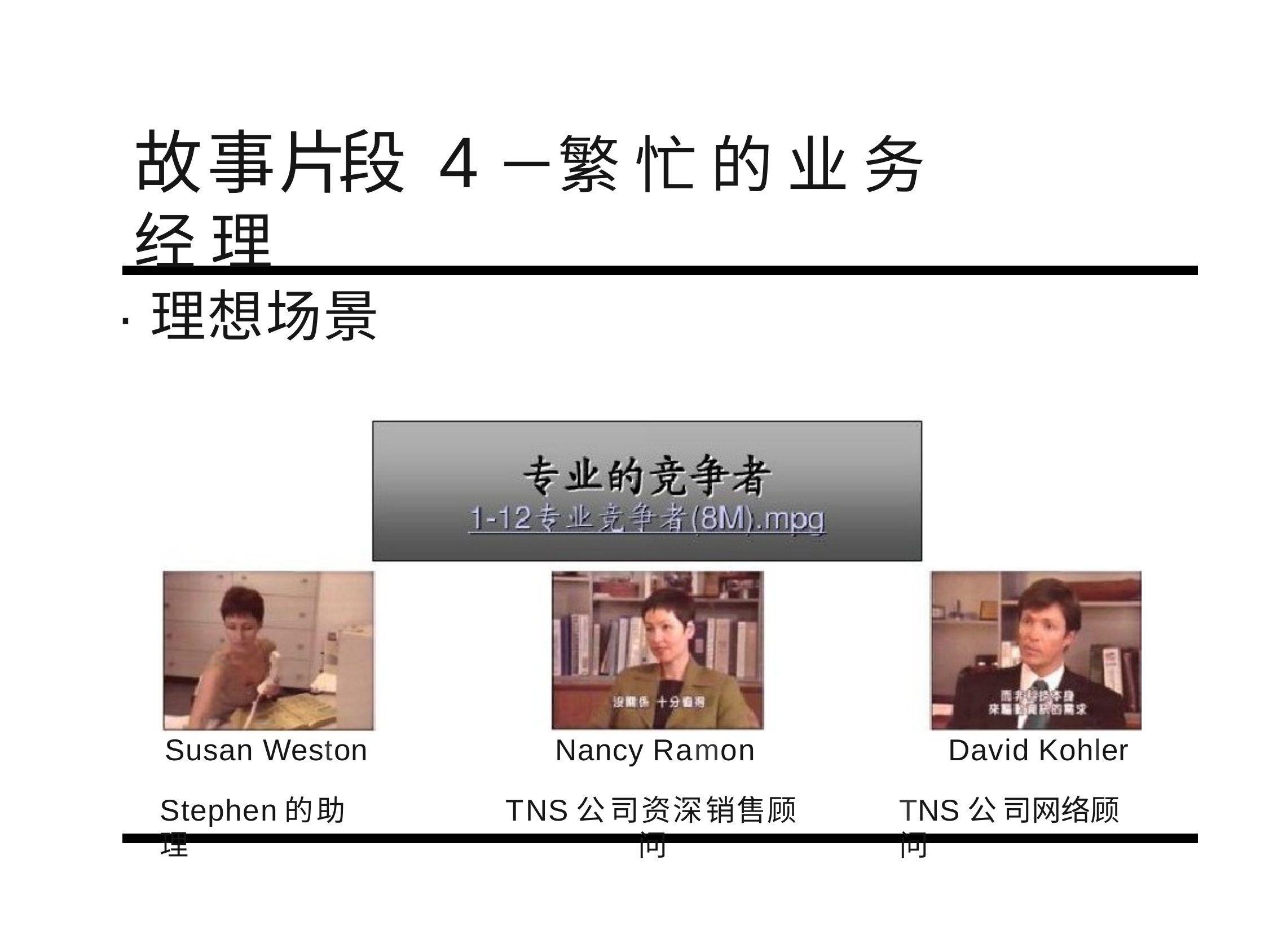

# 故事片段 4－繁 忙 的 业 务 经 理

·理想场景

Susan Weston
Stephen的助理
Nancy Ramon
TNS公司资深销售顾问
David Kohler
TNS公司网络顾 问